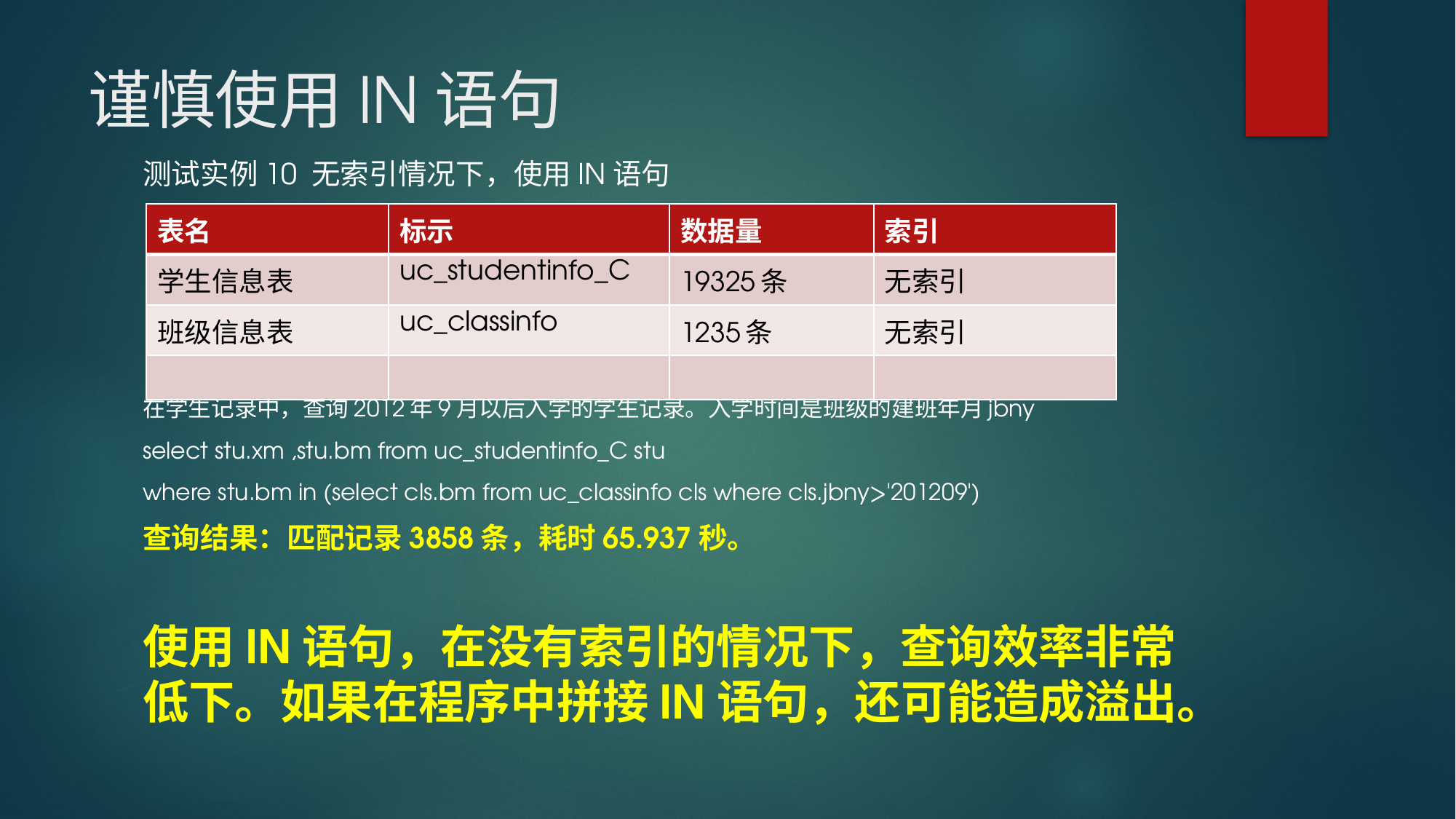

# 谨慎使用IN语句
测试实例10 无索引情况下，使用IN语句

在学生记录中，查询2012年9月以后入学的学生记录。入学时间是班级的建班年月jbny
select stu.xm ,stu.bm from uc_studentinfo_C stu
where stu.bm in (select cls.bm from uc_classinfo cls where cls.jbny>'201209')
查询结果：匹配记录3858条，耗时65.937秒。

使用IN语句，在没有索引的情况下，查询效率非常低下。如果在程序中拼接IN语句，还可能造成溢出。
| 表名 | 标示 | 数据量 | 索引 |
| --- | --- | --- | --- |
| 学生信息表 | uc\_studentinfo\_C | 19325条 | 无索引 |
| 班级信息表 | uc\_classinfo | 1235条 | 无索引 |
|  |  |  |  |